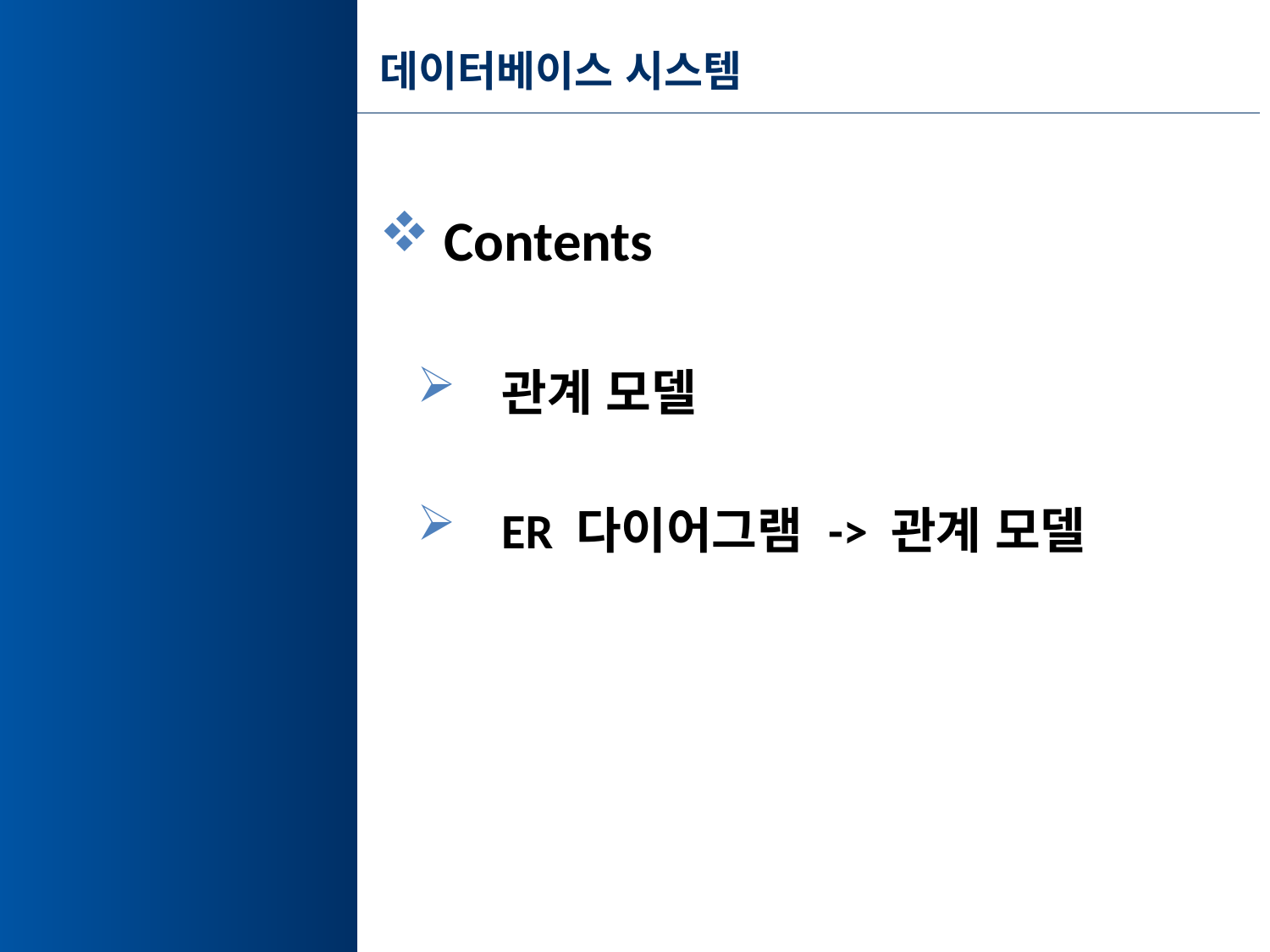

# 데이터베이스 시스템
 Contents

   관계 모델

    ER 다이어그램 -> 관계 모델